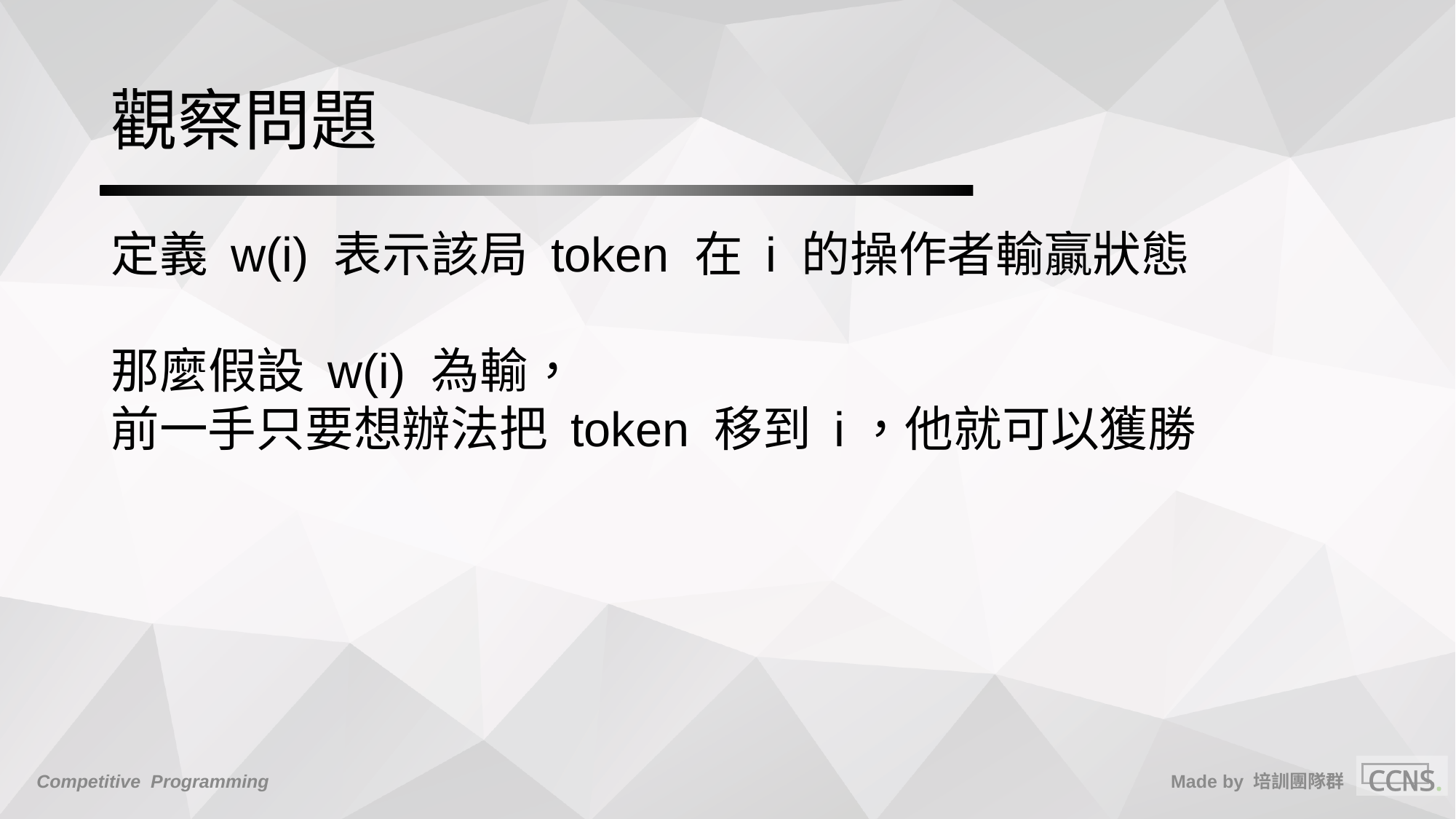

# 觀察問題
定義 w(i) 表示該局 token 在 i 的操作者輸贏狀態

那麼假設 w(i) 為輸，
前一手只要想辦法把 token 移到 i，他就可以獲勝